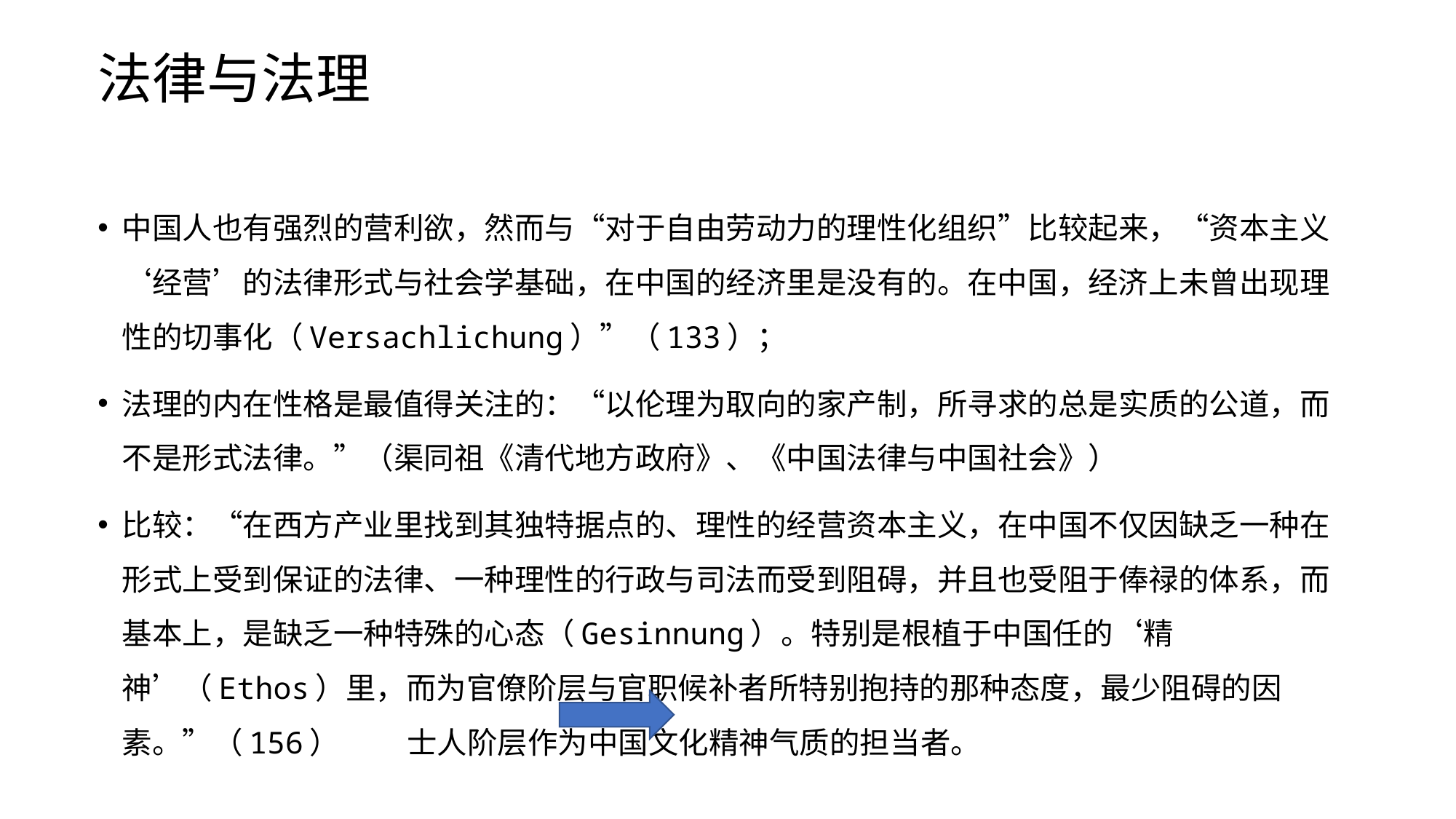

# 法律与法理
中国人也有强烈的营利欲，然而与“对于自由劳动力的理性化组织”比较起来，“资本主义‘经营’的法律形式与社会学基础，在中国的经济里是没有的。在中国，经济上未曾出现理性的切事化（Versachlichung）”（133）；
法理的内在性格是最值得关注的：“以伦理为取向的家产制，所寻求的总是实质的公道，而不是形式法律。”（渠同祖《清代地方政府》、《中国法律与中国社会》）
比较：“在西方产业里找到其独特据点的、理性的经营资本主义，在中国不仅因缺乏一种在形式上受到保证的法律、一种理性的行政与司法而受到阻碍，并且也受阻于俸禄的体系，而基本上，是缺乏一种特殊的心态（Gesinnung）。特别是根植于中国任的‘精神’（Ethos）里，而为官僚阶层与官职候补者所特别抱持的那种态度，最少阻碍的因素。”（156）          士人阶层作为中国文化精神气质的担当者。